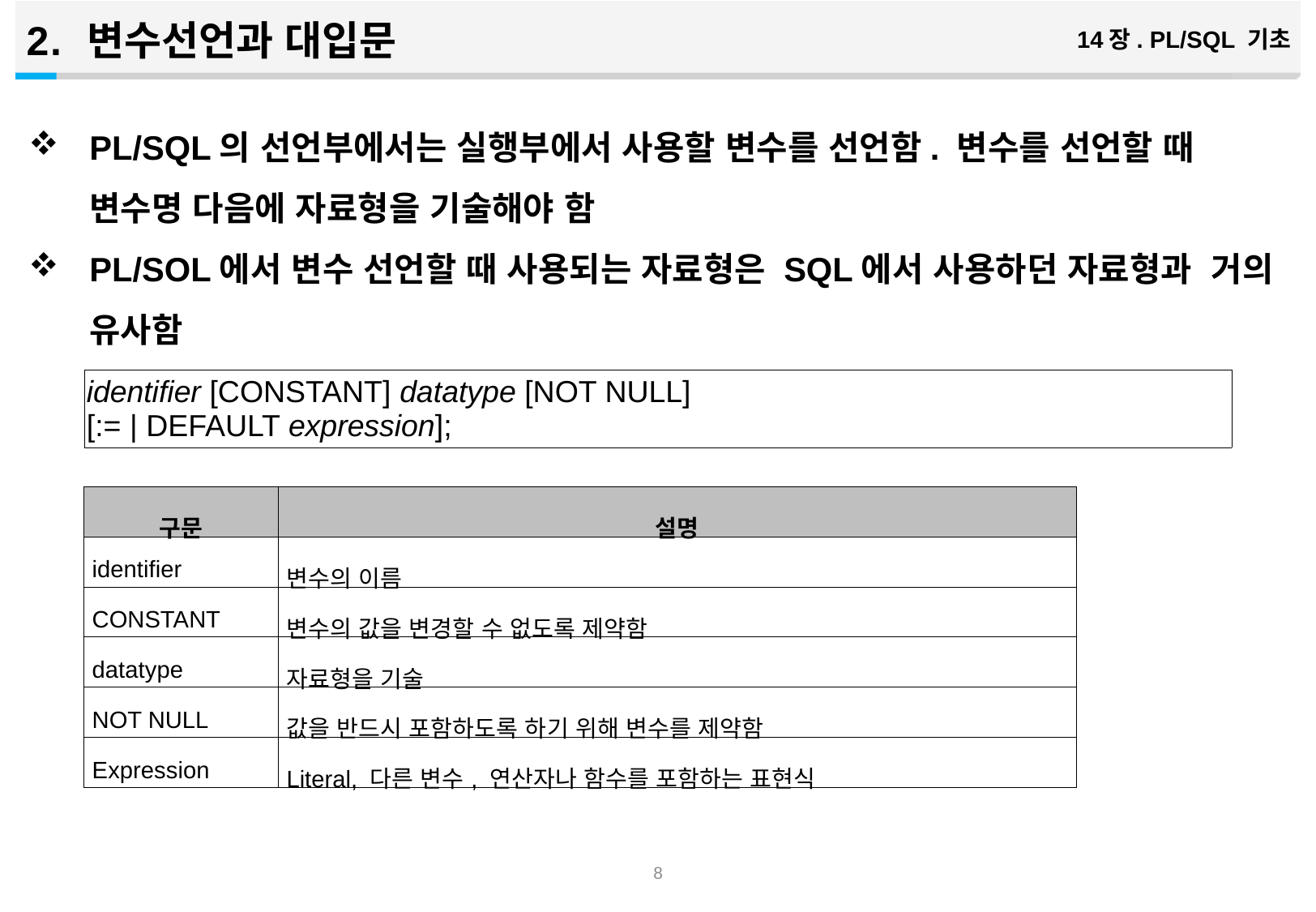

변수선언과 대입문
14장. PL/SQL 기초
PL/SQL의 선언부에서는 실행부에서 사용할 변수를 선언함. 변수를 선언할 때 변수명 다음에 자료형을 기술해야 함
PL/SOL에서 변수 선언할 때 사용되는 자료형은 SQL에서 사용하던 자료형과  거의 유사함
| identifier [CONSTANT] datatype [NOT NULL] [:= | DEFAULT expression]; |
| --- |
| 구문 | 설명 |
| --- | --- |
| identifier | 변수의 이름 |
| CONSTANT | 변수의 값을 변경할 수 없도록 제약함 |
| datatype | 자료형을 기술 |
| NOT NULL | 값을 반드시 포함하도록 하기 위해 변수를 제약함 |
| Expression | Literal, 다른 변수, 연산자나 함수를 포함하는 표현식 |
8